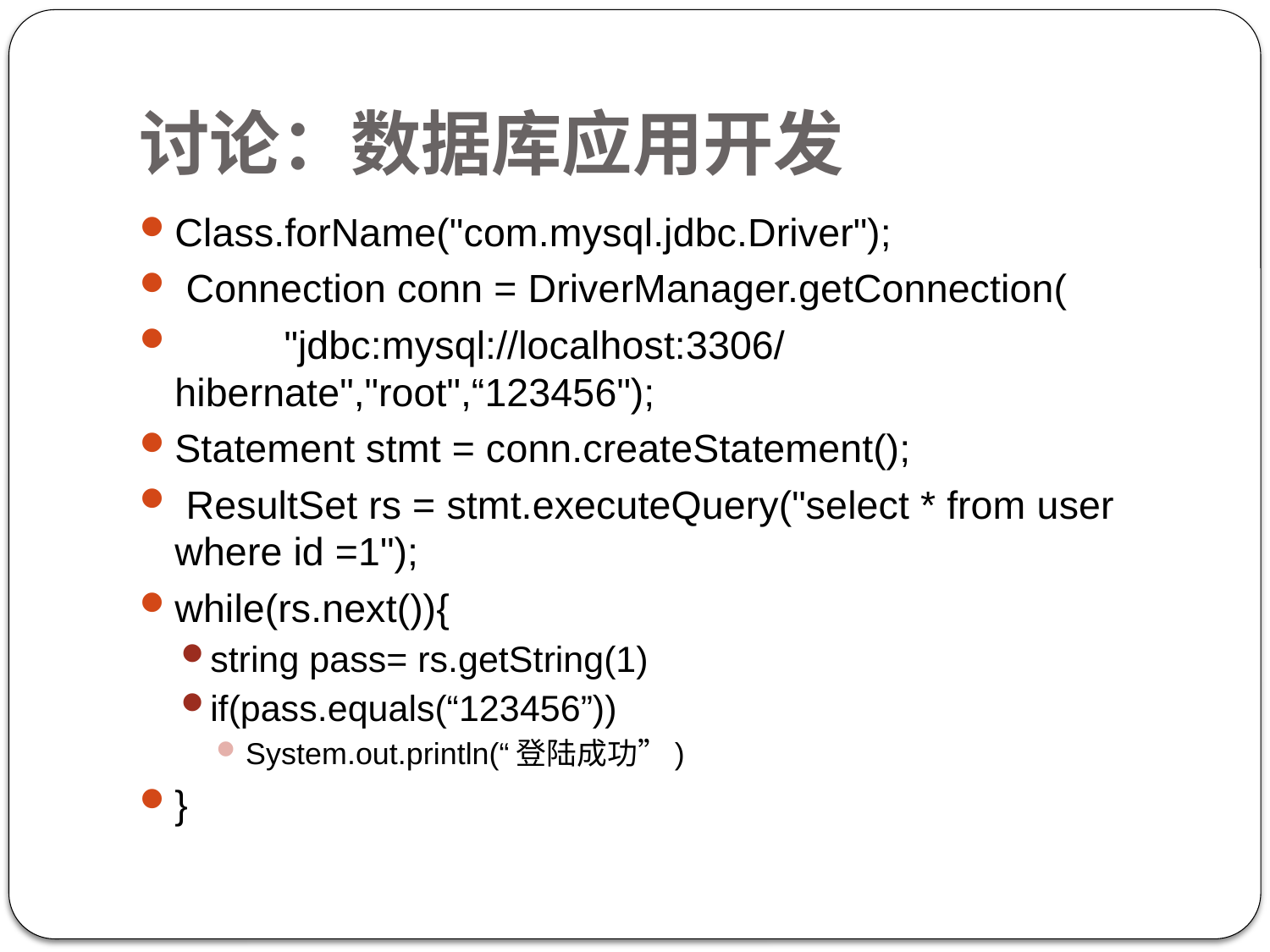

# 讨论：数据库应用开发
Class.forName("com.mysql.jdbc.Driver");
 Connection conn = DriverManager.getConnection(
	"jdbc:mysql://localhost:3306/hibernate","root",“123456");
Statement stmt = conn.createStatement();
 ResultSet rs = stmt.executeQuery("select * from user where id =1");
while(rs.next()){
string pass= rs.getString(1)
if(pass.equals(“123456”))
System.out.println(“登陆成功”)
}